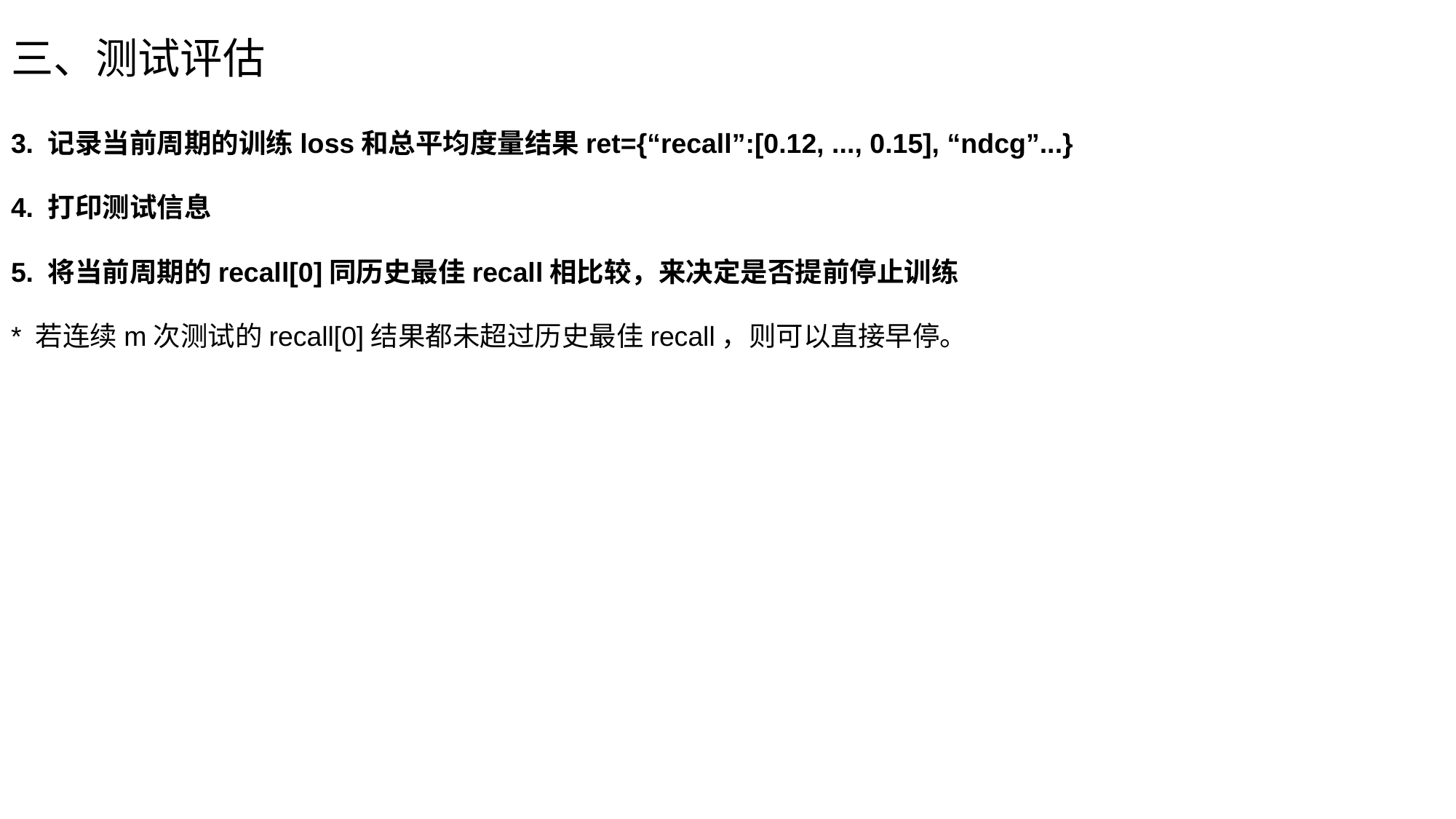

# 三、测试评估
3. 记录当前周期的训练loss和总平均度量结果ret={“recall”:[0.12, ..., 0.15], “ndcg”...}
4. 打印测试信息
5. 将当前周期的recall[0]同历史最佳recall相比较，来决定是否提前停止训练
* 若连续m次测试的recall[0]结果都未超过历史最佳recall，则可以直接早停。